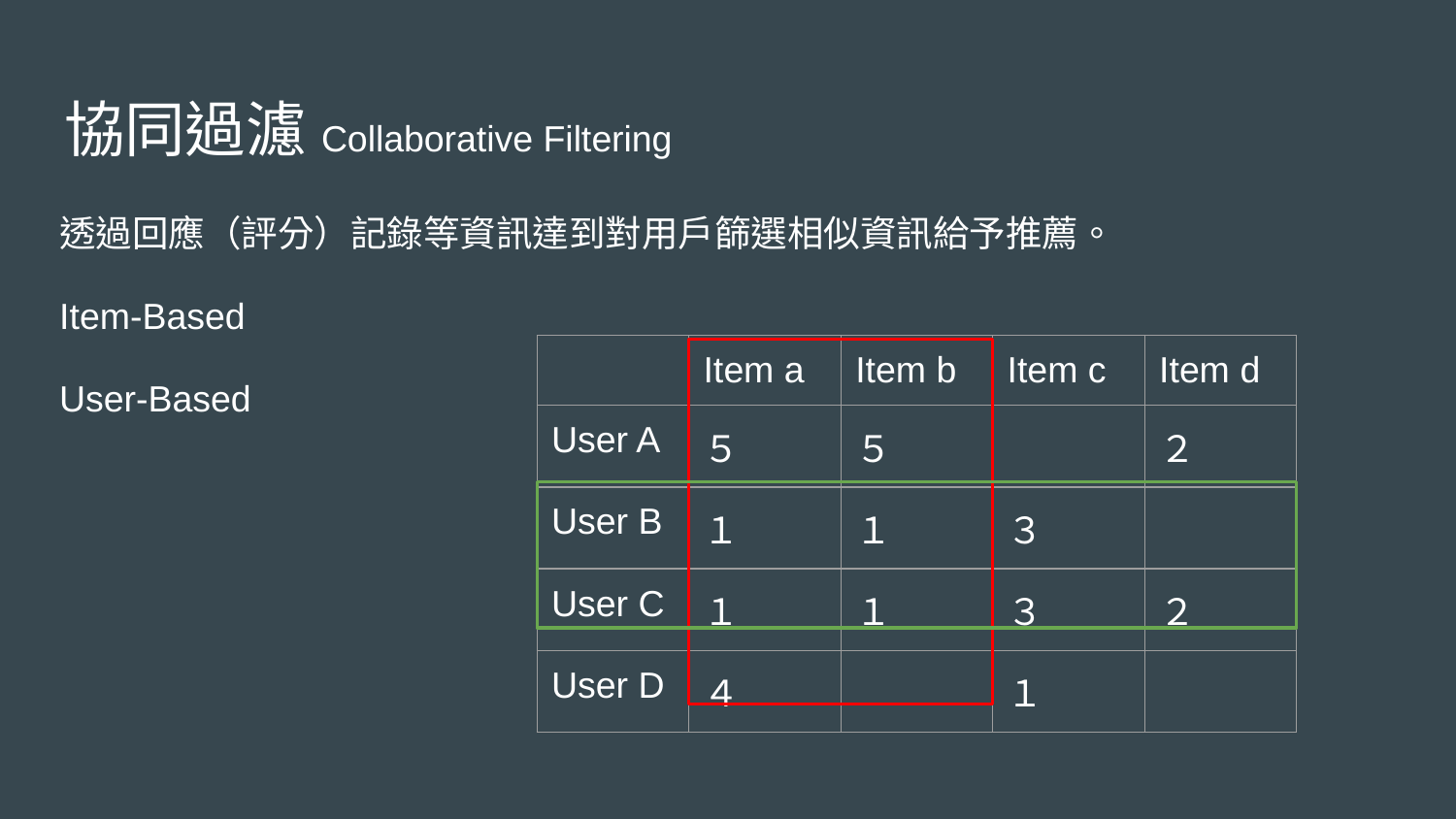

# 協同過濾Collaborative Filtering
透過回應（評分）記錄等資訊達到對用戶篩選相似資訊給予推薦。
Item-Based
User-Based

|  | Item a | Item b | Item c | Item d |
| --- | --- | --- | --- | --- |
| User A | ５ | ５ |  | ２ |
| User B | １ | １ | ３ |  |
| User C | １ | １ | ３ | ２ |
| User D | ４ |  | １ |  |